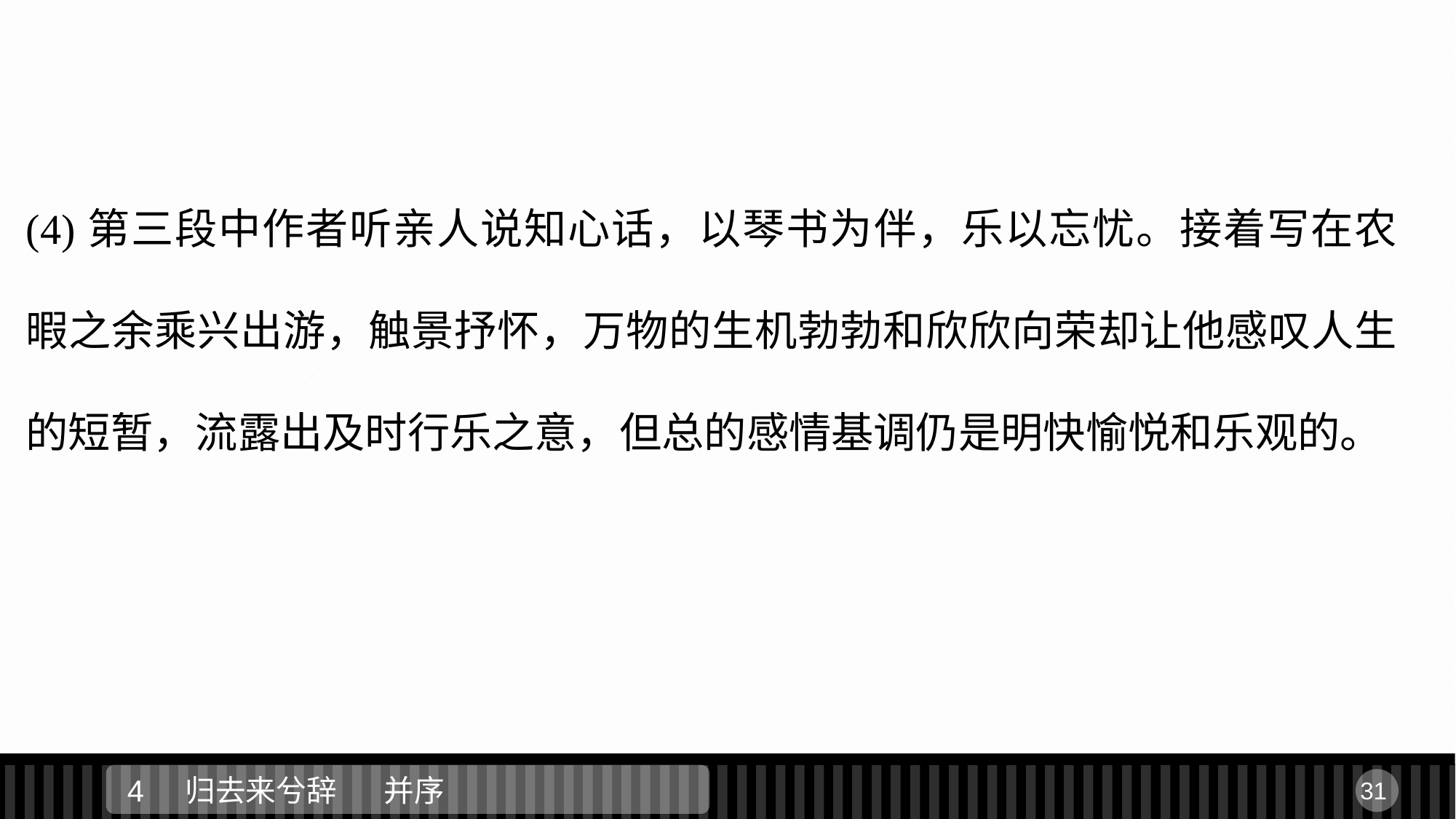

(4)第三段中作者听亲人说知心话，以琴书为伴，乐以忘忧。接着写在农暇之余乘兴出游，触景抒怀，万物的生机勃勃和欣欣向荣却让他感叹人生的短暂，流露出及时行乐之意，但总的感情基调仍是明快愉悦和乐观的。